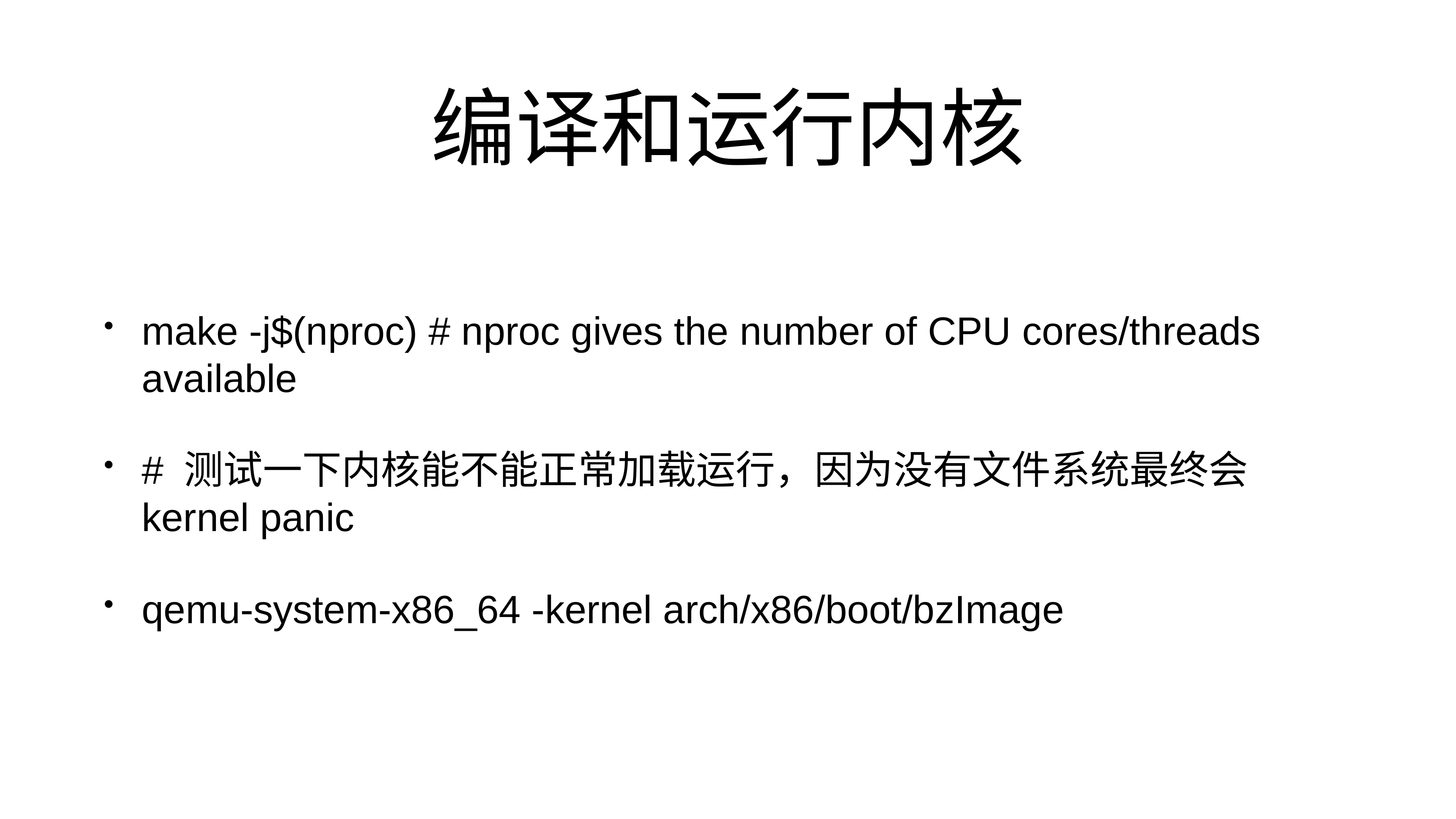

# 编译和运行内核
make -j$(nproc) # nproc gives the number of CPU cores/threads available
# 测试一下内核能不能正常加载运行，因为没有文件系统最终会kernel panic
qemu-system-x86_64 -kernel arch/x86/boot/bzImage